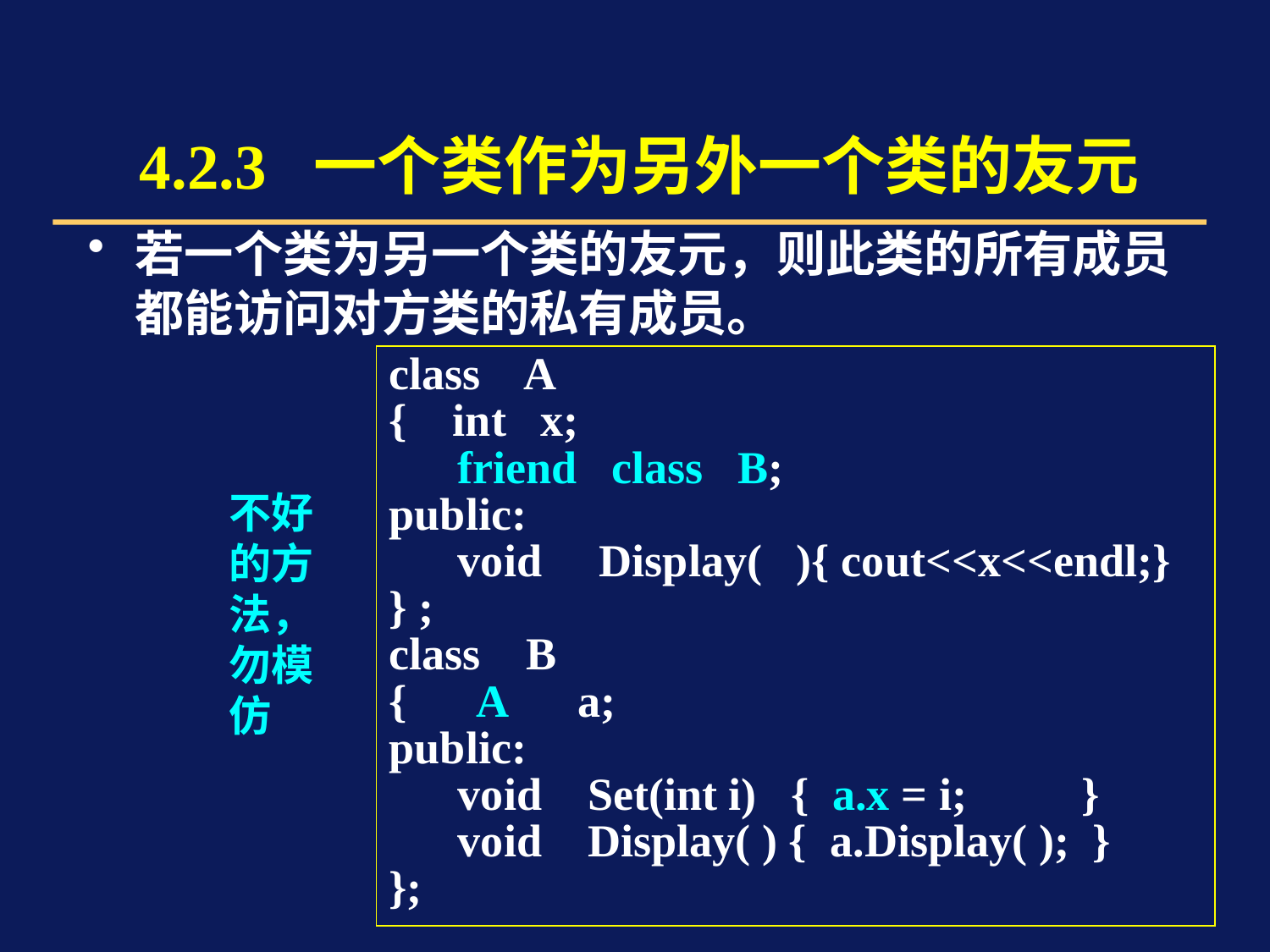

# 4.2.3  一个类作为另外一个类的友元
若一个类为另一个类的友元，则此类的所有成员都能访问对方类的私有成员。
class    A
{    int   x;
      friend   class   B;
public:
      void     Display(   ){ cout<<x<<endl;}
} ;
class    B
{      A      a;
public:
      void    Set(int i)   {  a.x = i;          }
      void    Display( ) {  a.Display( );  }
};
不好的方法，勿模仿
23